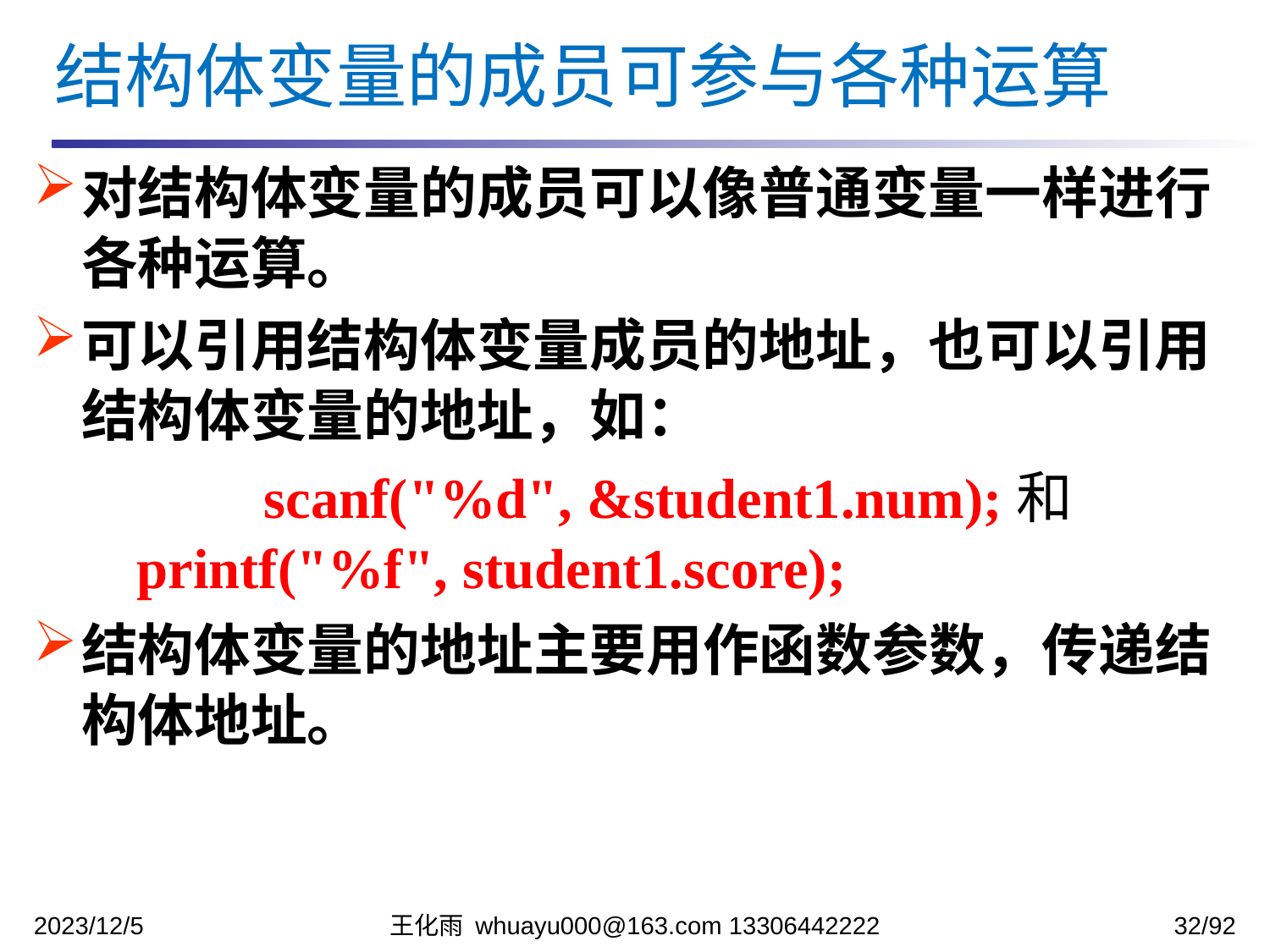

结构体变量的成员可参与各种运算
对结构体变量的成员可以像普通变量一样进行各种运算。
可以引用结构体变量成员的地址，也可以引用结构体变量的地址，如：
		scanf("%d", &student1.num);和	printf("%f", student1.score);
结构体变量的地址主要用作函数参数，传递结构体地址。
2023/12/5
王化雨 whuayu000@163.com 13306442222
32/92